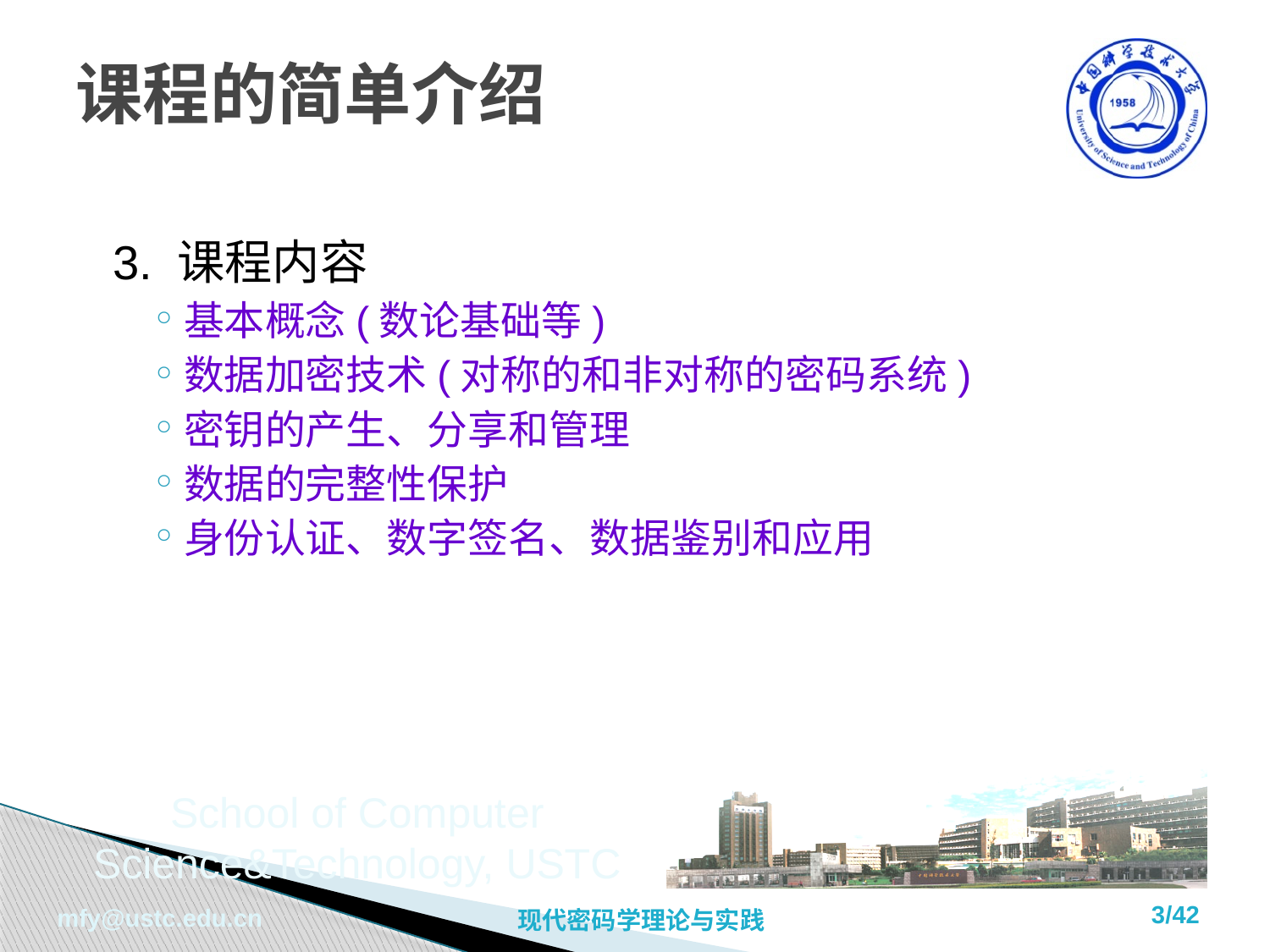

# 课程的简单介绍
3. 课程内容
基本概念(数论基础等)
数据加密技术(对称的和非对称的密码系统)
密钥的产生、分享和管理
数据的完整性保护
身份认证、数字签名、数据鉴别和应用